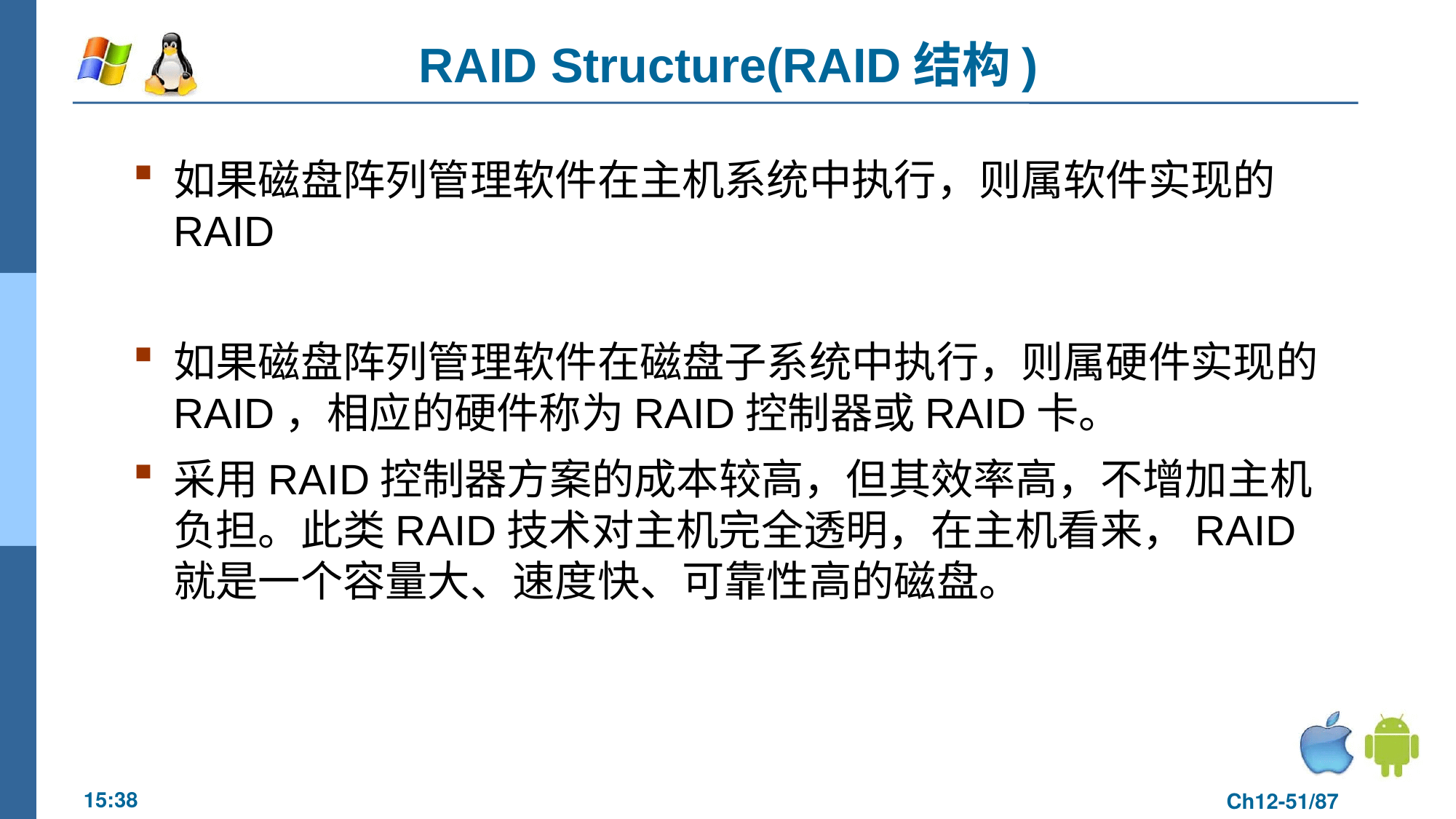

# RAID Structure(RAID结构)
如果磁盘阵列管理软件在主机系统中执行，则属软件实现的RAID

如果磁盘阵列管理软件在磁盘子系统中执行，则属硬件实现的RAID，相应的硬件称为RAID控制器或RAID卡。
采用RAID控制器方案的成本较高，但其效率高，不增加主机负担。此类RAID技术对主机完全透明，在主机看来，RAID就是一个容量大、速度快、可靠性高的磁盘。